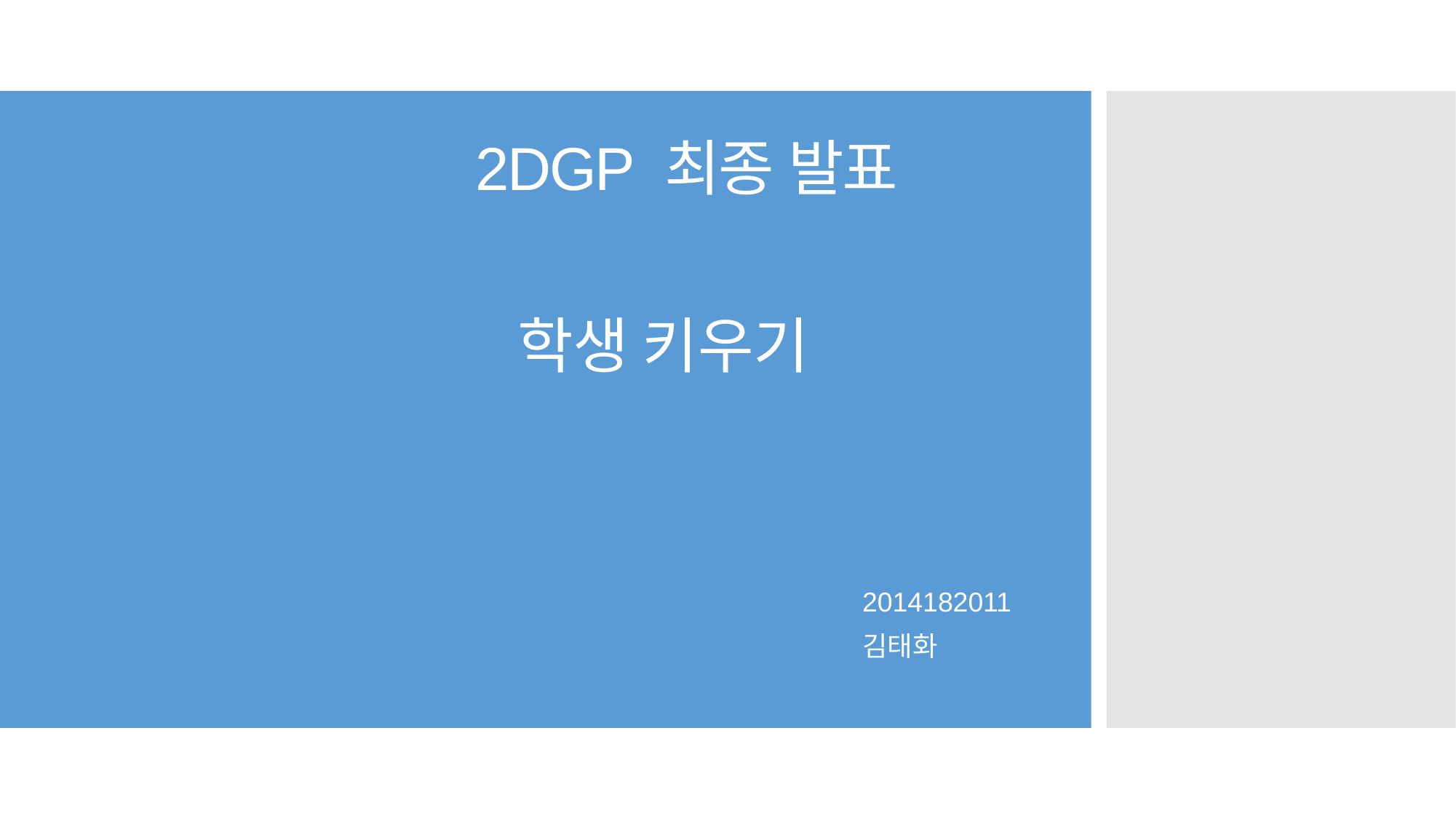

# 2DGP 최종 발표
학생 키우기
2014182011
김태화